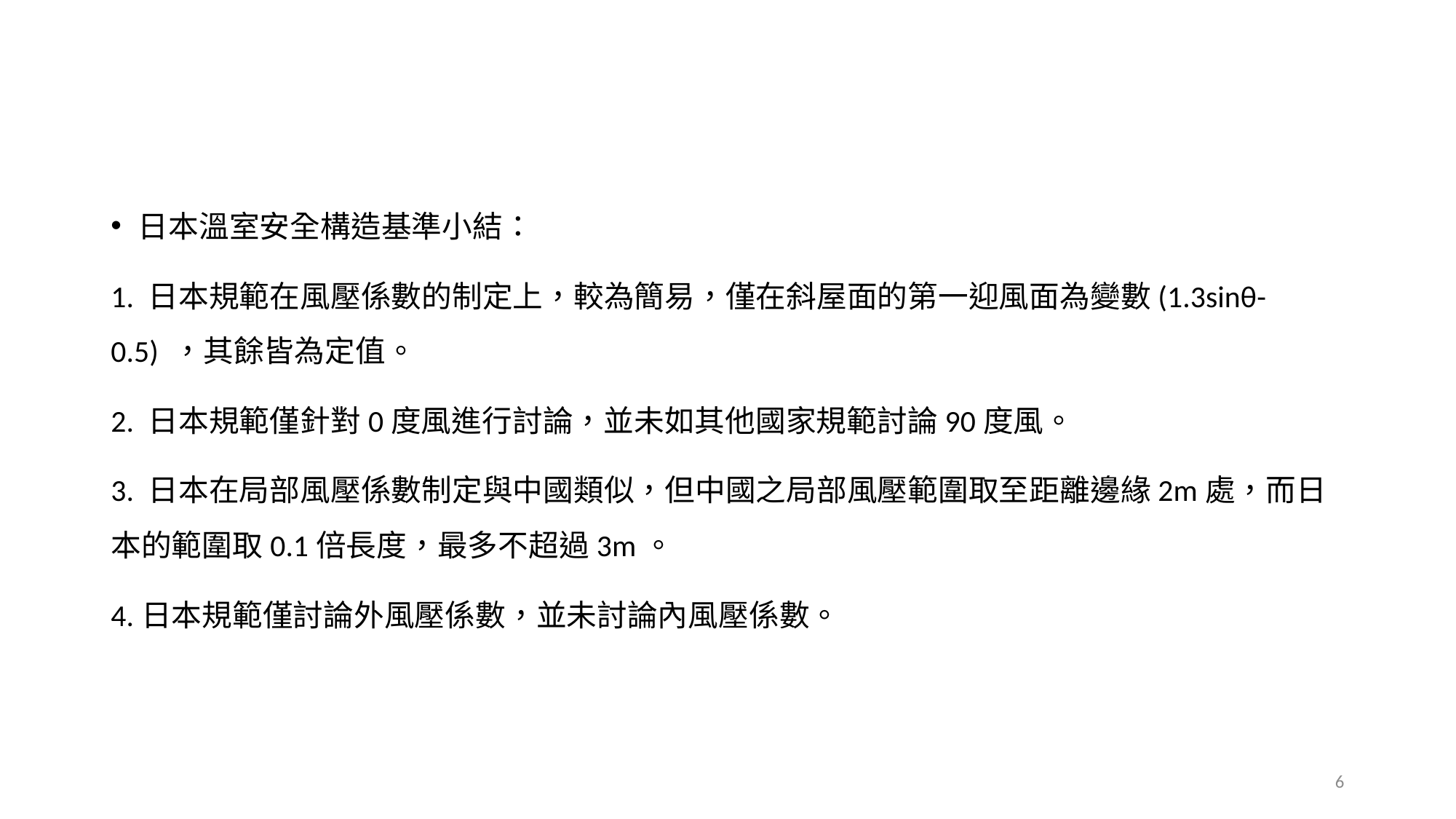

#
日本溫室安全構造基準小結：
1. 日本規範在風壓係數的制定上，較為簡易，僅在斜屋面的第一迎風面為變數(1.3sinθ-0.5) ，其餘皆為定值。
2. 日本規範僅針對0度風進行討論，並未如其他國家規範討論90度風。
3. 日本在局部風壓係數制定與中國類似，但中國之局部風壓範圍取至距離邊緣2m處，而日本的範圍取0.1倍長度，最多不超過3m。
4.日本規範僅討論外風壓係數，並未討論內風壓係數。
6